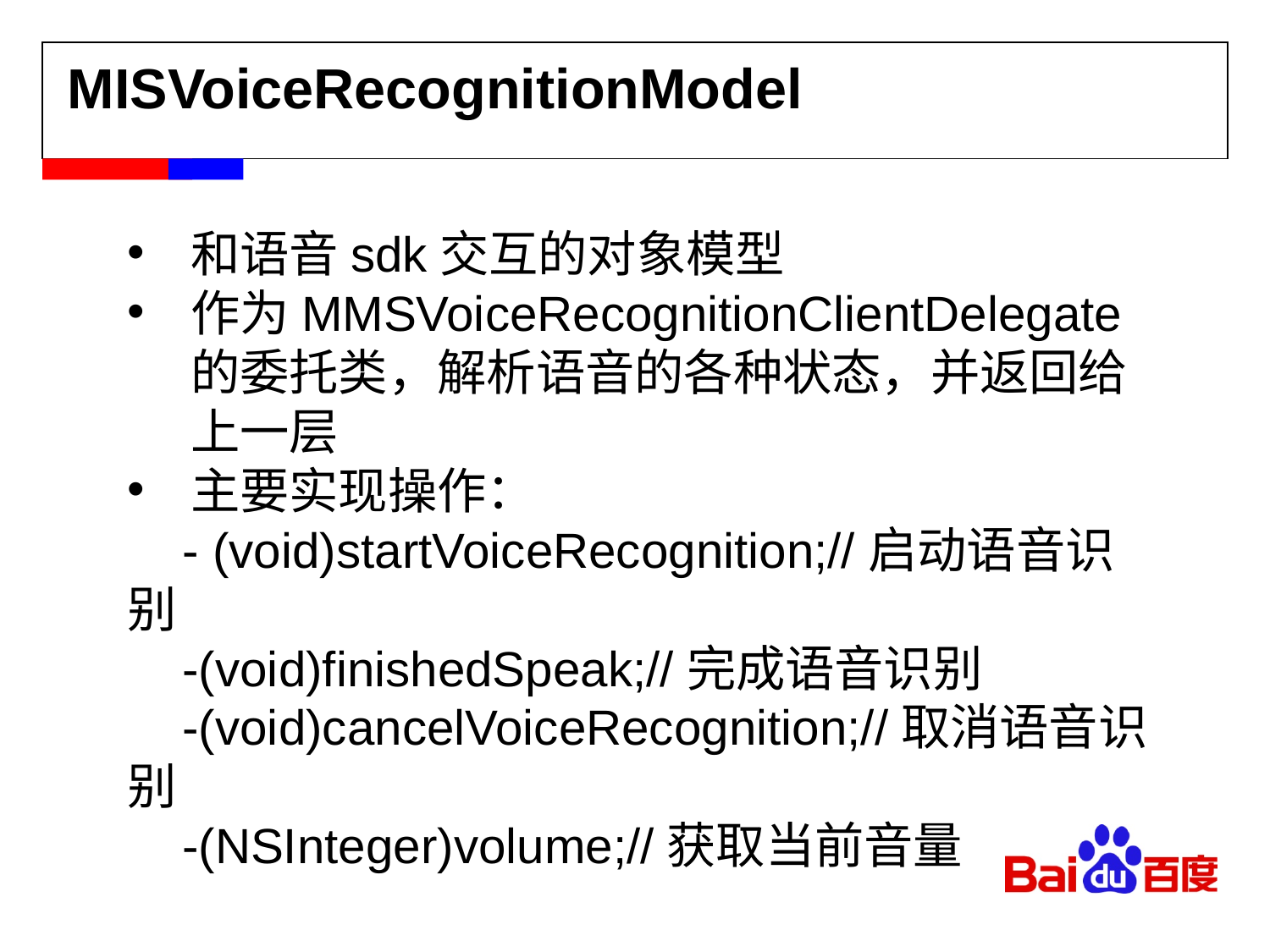

MISVoiceRecognitionModel
和语音sdk交互的对象模型
作为MMSVoiceRecognitionClientDelegate的委托类，解析语音的各种状态，并返回给上一层
主要实现操作：
    - (void)startVoiceRecognition;//启动语音识别
    -(void)finishedSpeak;//完成语音识别
    -(void)cancelVoiceRecognition;//取消语音识别
    -(NSInteger)volume;//获取当前音量